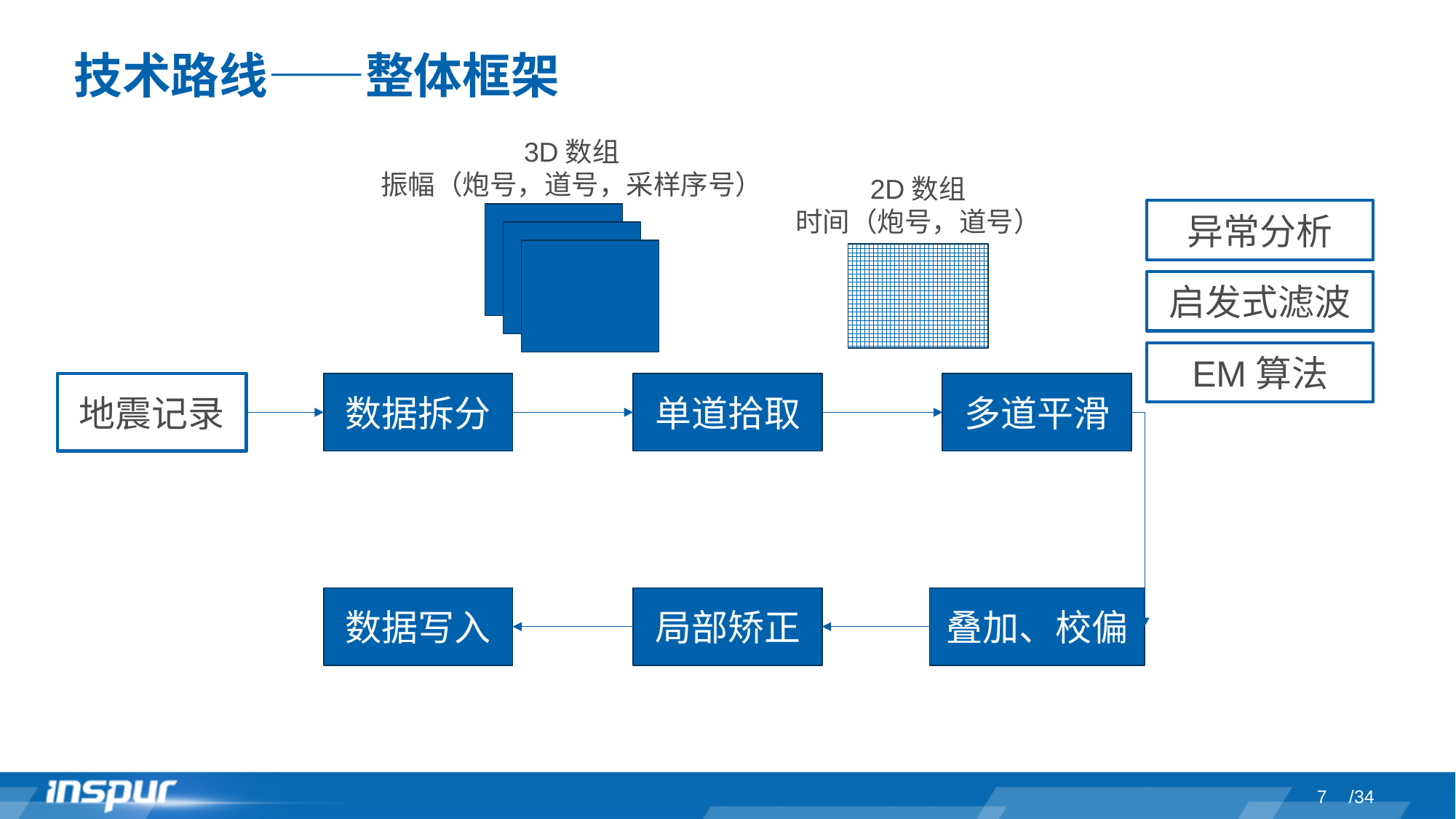

# 技术路线——整体框架
3D数组
振幅（炮号，道号，采样序号）
2D数组
时间（炮号，道号）
异常分析

启发式滤波
EM算法
地震记录
数据拆分
单道拾取
多道平滑
数据写入
局部矫正
叠加、校偏
7
/34